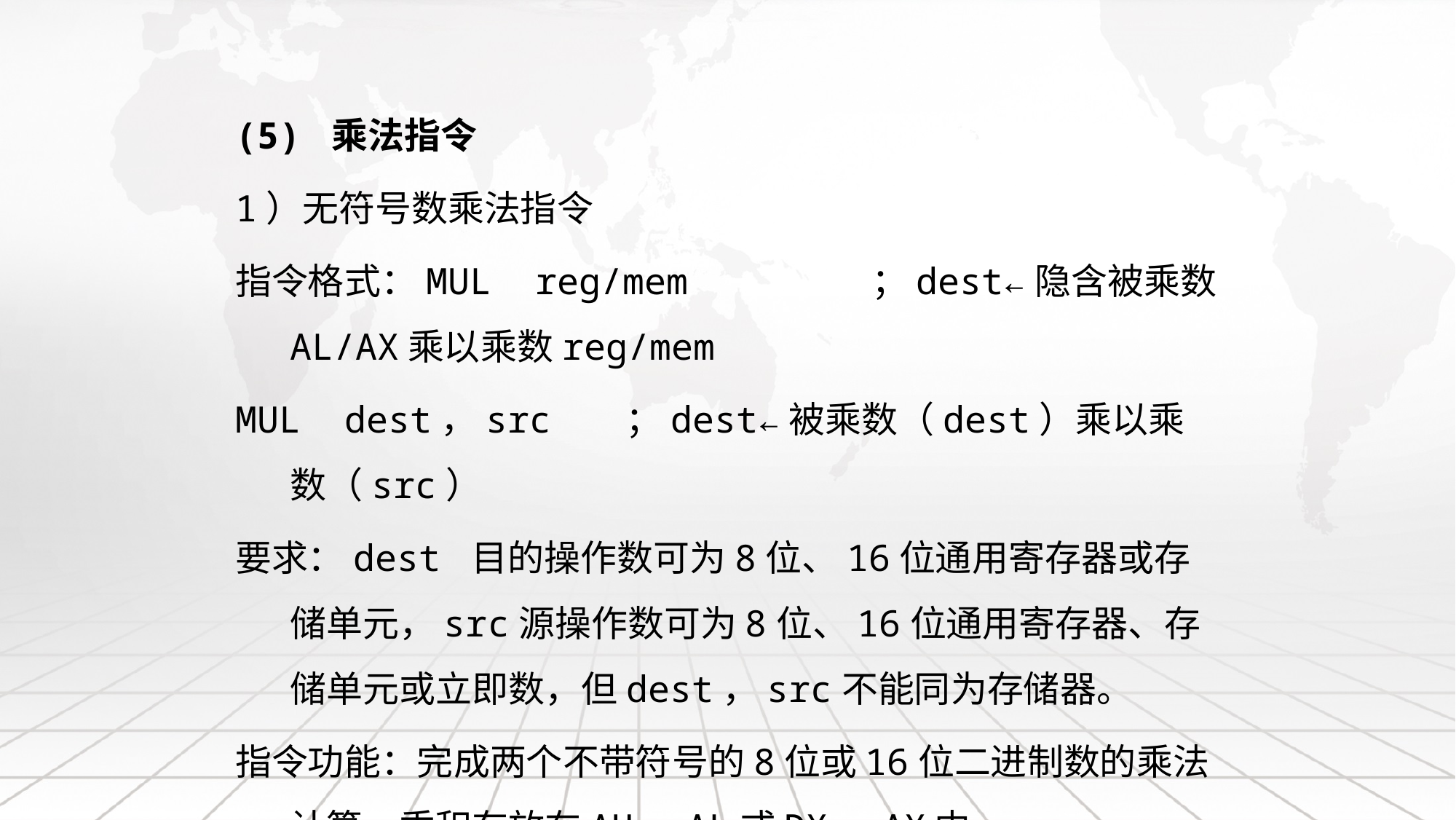

(5) 乘法指令
1）无符号数乘法指令
指令格式：MUL  reg/mem        ；dest←隐含被乘数AL/AX乘以乘数reg/mem
MUL  dest，src   ；dest←被乘数（dest）乘以乘数（src）
要求：dest 目的操作数可为8位、16位通用寄存器或存储单元，src源操作数可为8位、16位通用寄存器、存储单元或立即数，但dest，src不能同为存储器。
指令功能：完成两个不带符号的8位或16位二进制数的乘法计算。乘积存放在AH，AL或DX，AX中。